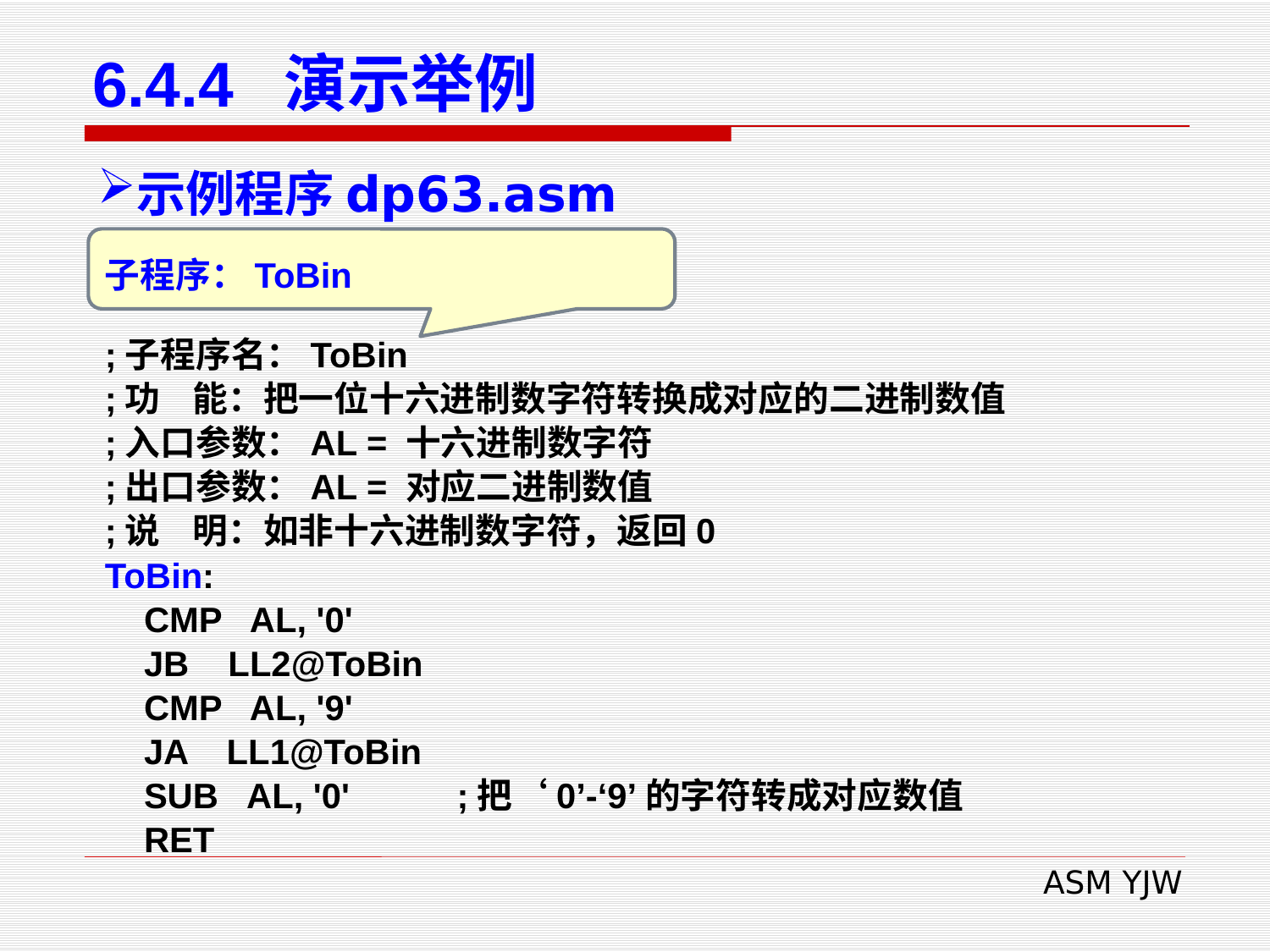

# 6.4.4  演示举例
示例程序dp63.asm

子程序：ToBin
;子程序名：ToBin
;功    能：把一位十六进制数字符转换成对应的二进制数值
;入口参数：AL = 十六进制数字符
;出口参数：AL = 对应二进制数值
;说    明：如非十六进制数字符，返回0
ToBin:
    CMP   AL, '0'
    JB    LL2@ToBin
    CMP   AL, '9'
    JA    LL1@ToBin
    SUB   AL, '0'           ;把‘0’-‘9’的字符转成对应数值
    RET